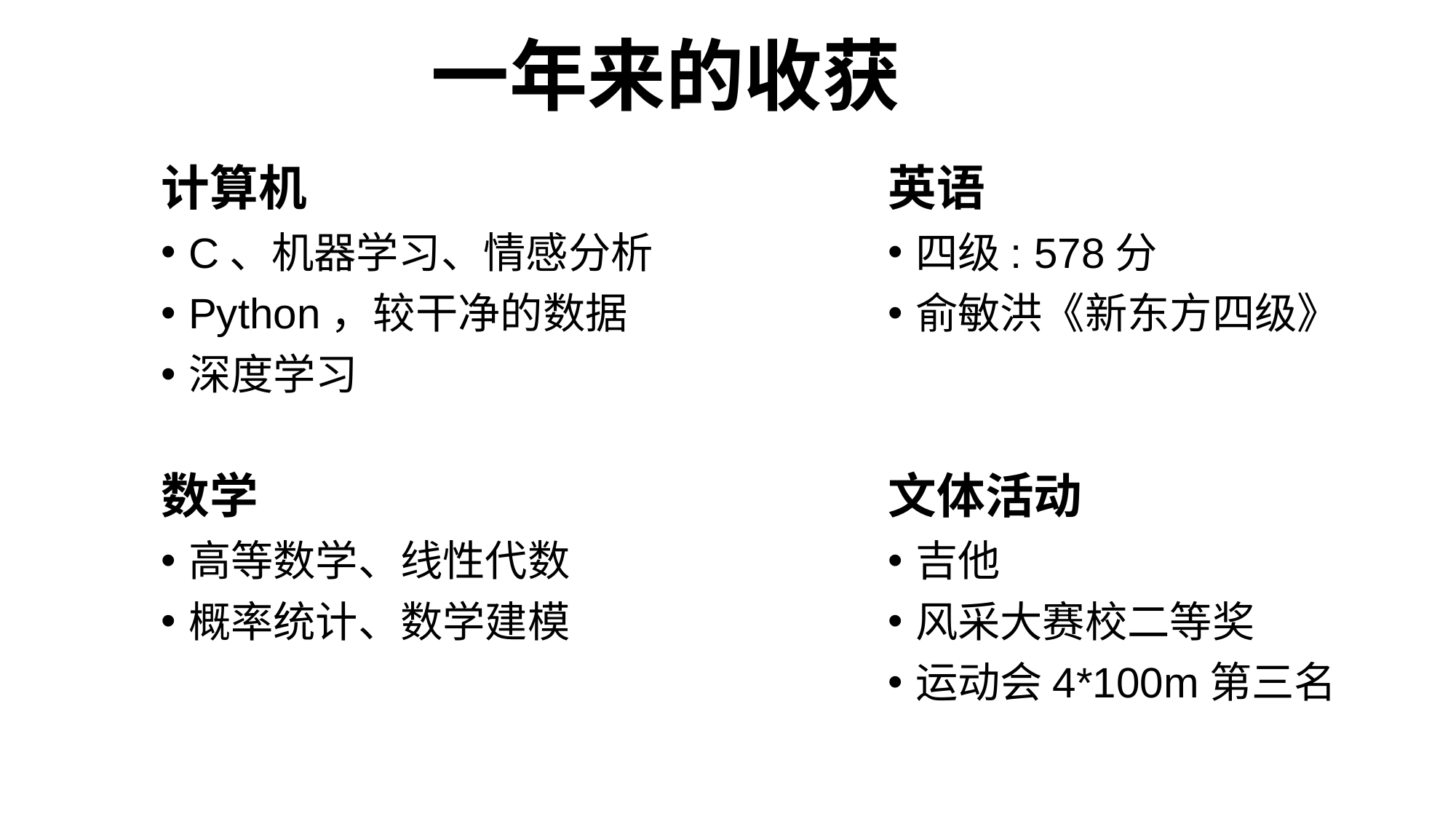

# 一年来的收获
计算机
C、机器学习、情感分析
Python，较干净的数据
深度学习

数学
高等数学、线性代数
概率统计、数学建模
英语
四级: 578分
俞敏洪《新东方四级》

文体活动
吉他
风采大赛校二等奖
运动会4*100m第三名